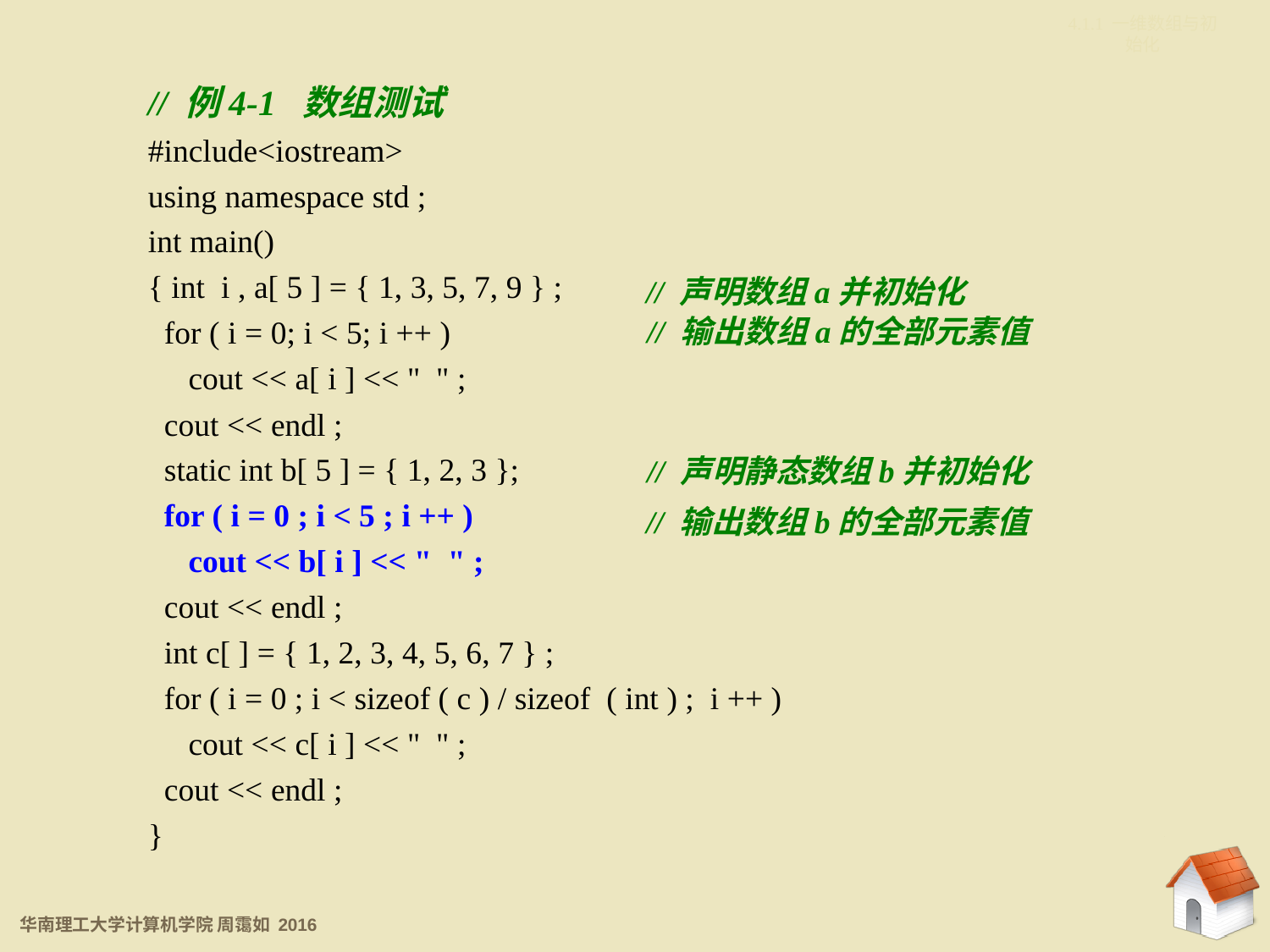

4.1.1 一维数组与初始化
// 例4-1  数组测试
#include<iostream>
using namespace std ;
int main()
{ int  i , a[ 5 ] = { 1, 3, 5, 7, 9 } ;
  for ( i = 0; i < 5; i ++ )
     cout << a[ i ] << "  " ;
  cout << endl ;
  static int b[ 5 ] = { 1, 2, 3 };
  for ( i = 0 ; i < 5 ; i ++ )
     cout << b[ i ] << "  " ;
  cout << endl ;
  int c[ ] = { 1, 2, 3, 4, 5, 6, 7 } ;
  for ( i = 0 ; i < sizeof ( c ) / sizeof  ( int ) ;  i ++ )
     cout << c[ i ] << "  " ;
  cout << endl ;
}
// 声明数组a并初始化
// 输出数组a的全部元素值
// 声明静态数组b并初始化
// 输出数组b的全部元素值